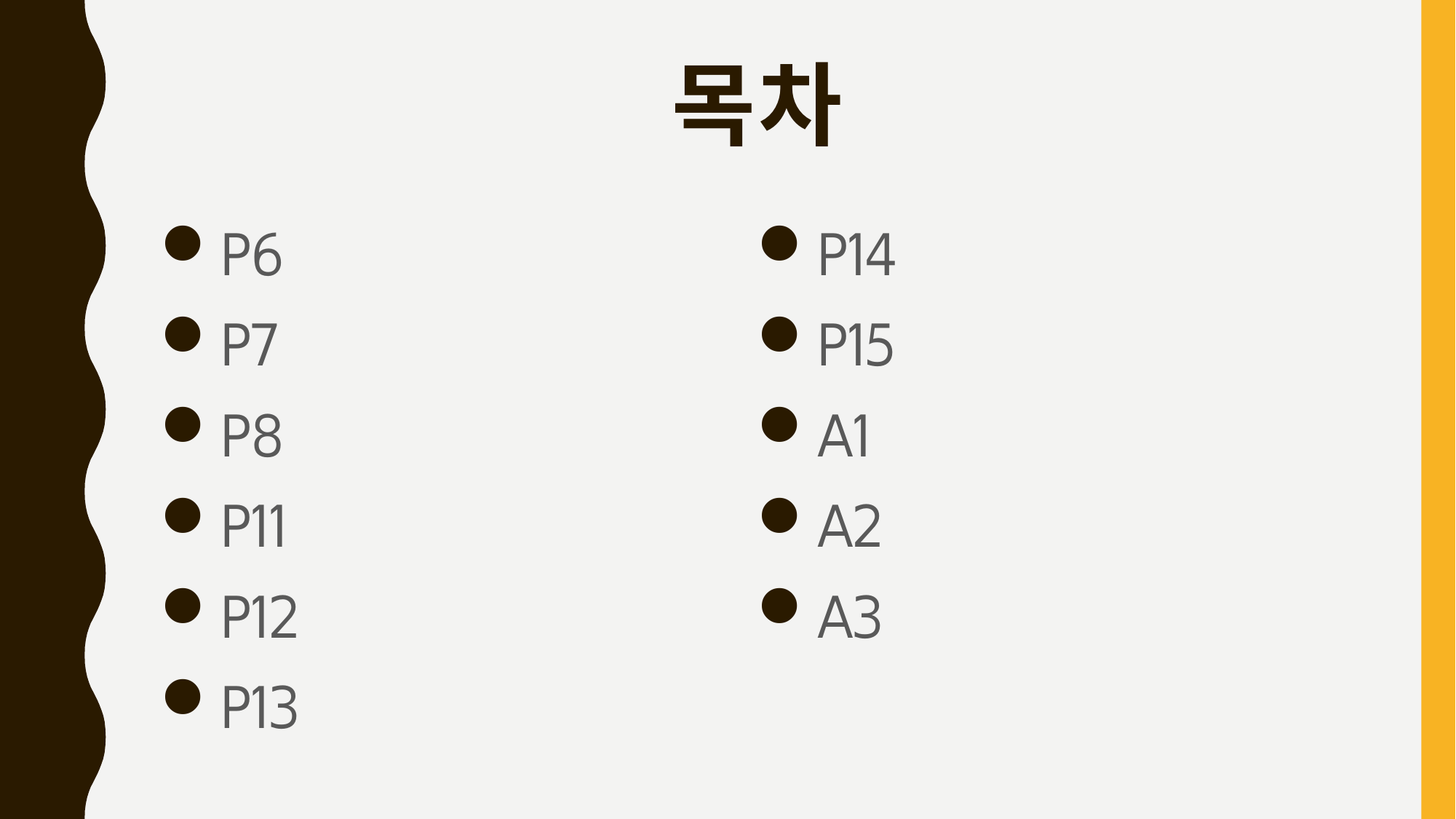

# 목차
P6
P7
P8
P11
P12
P13
P14
P15
A1
A2
A3